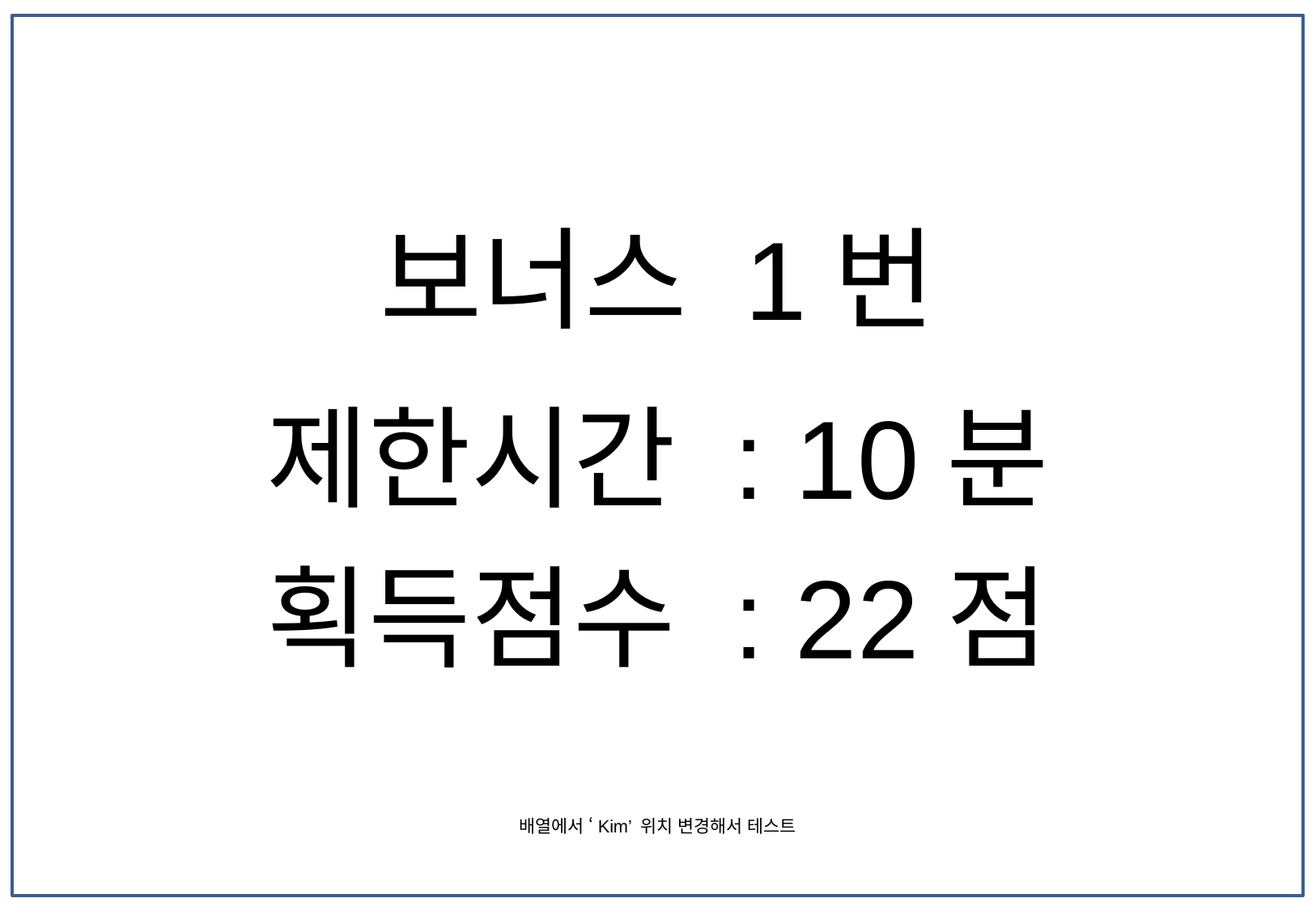

보너스 1번
제한시간 : 10분
획득점수 : 22점
배열에서 ‘Kim’ 위치 변경해서 테스트